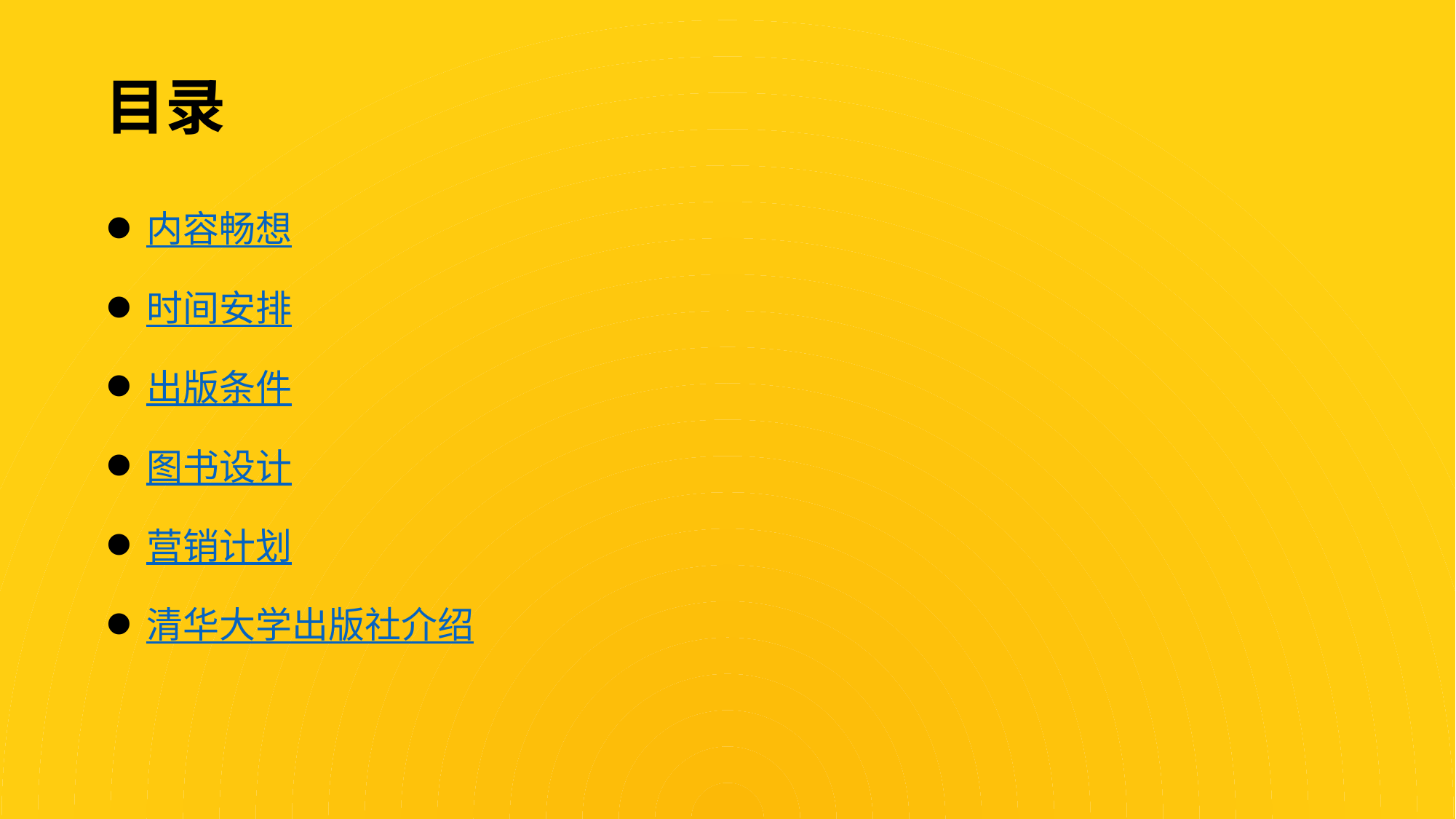

目录
内容畅想
时间安排
出版条件
图书设计
营销计划
清华大学出版社介绍